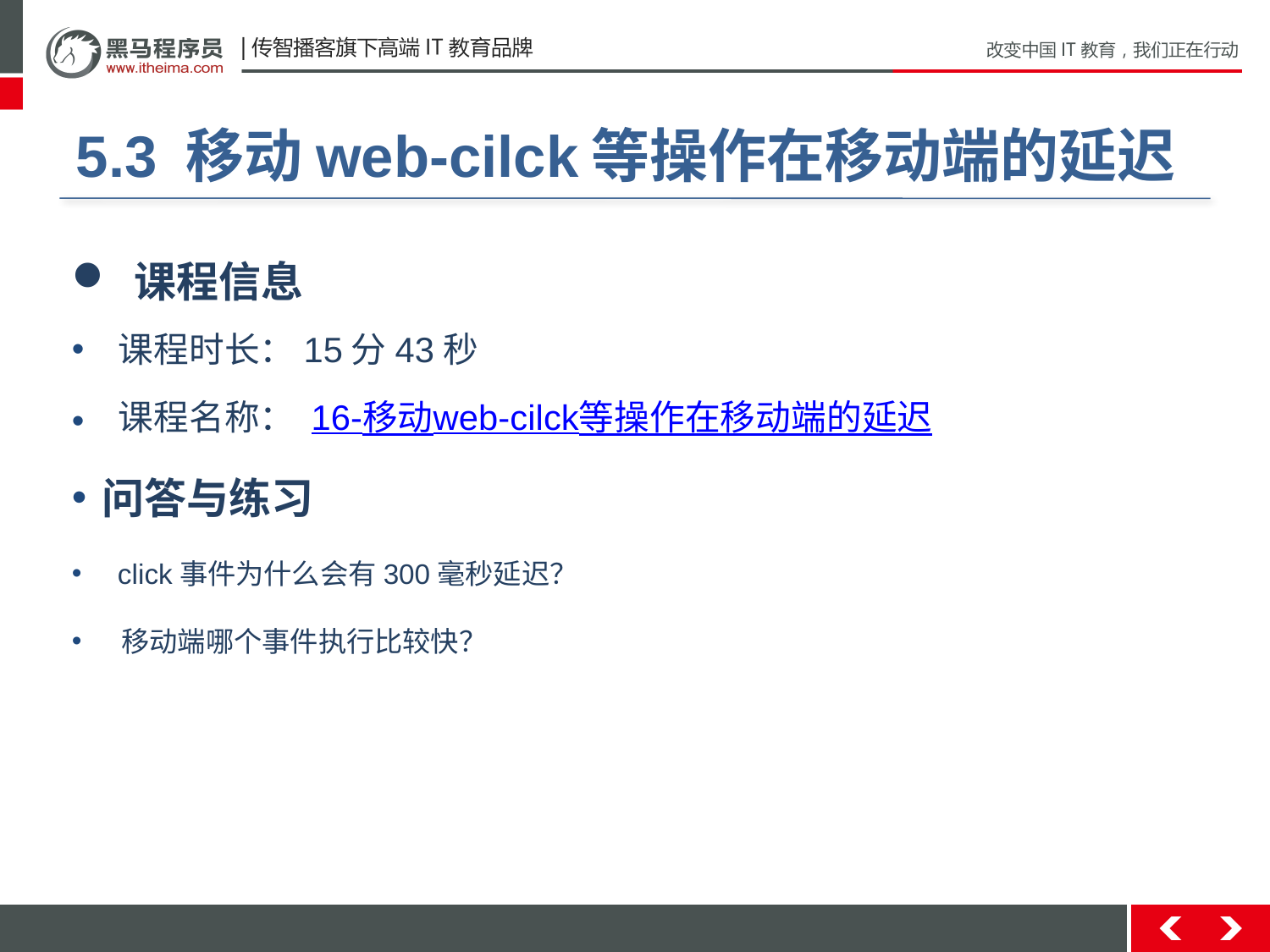

#
5.3 移动web-cilck等操作在移动端的延迟
 课程信息
 课程时长：15分43秒
 课程名称： 16-移动web-cilck等操作在移动端的延迟
问答与练习
  click事件为什么会有300毫秒延迟？
  移动端哪个事件执行比较快？